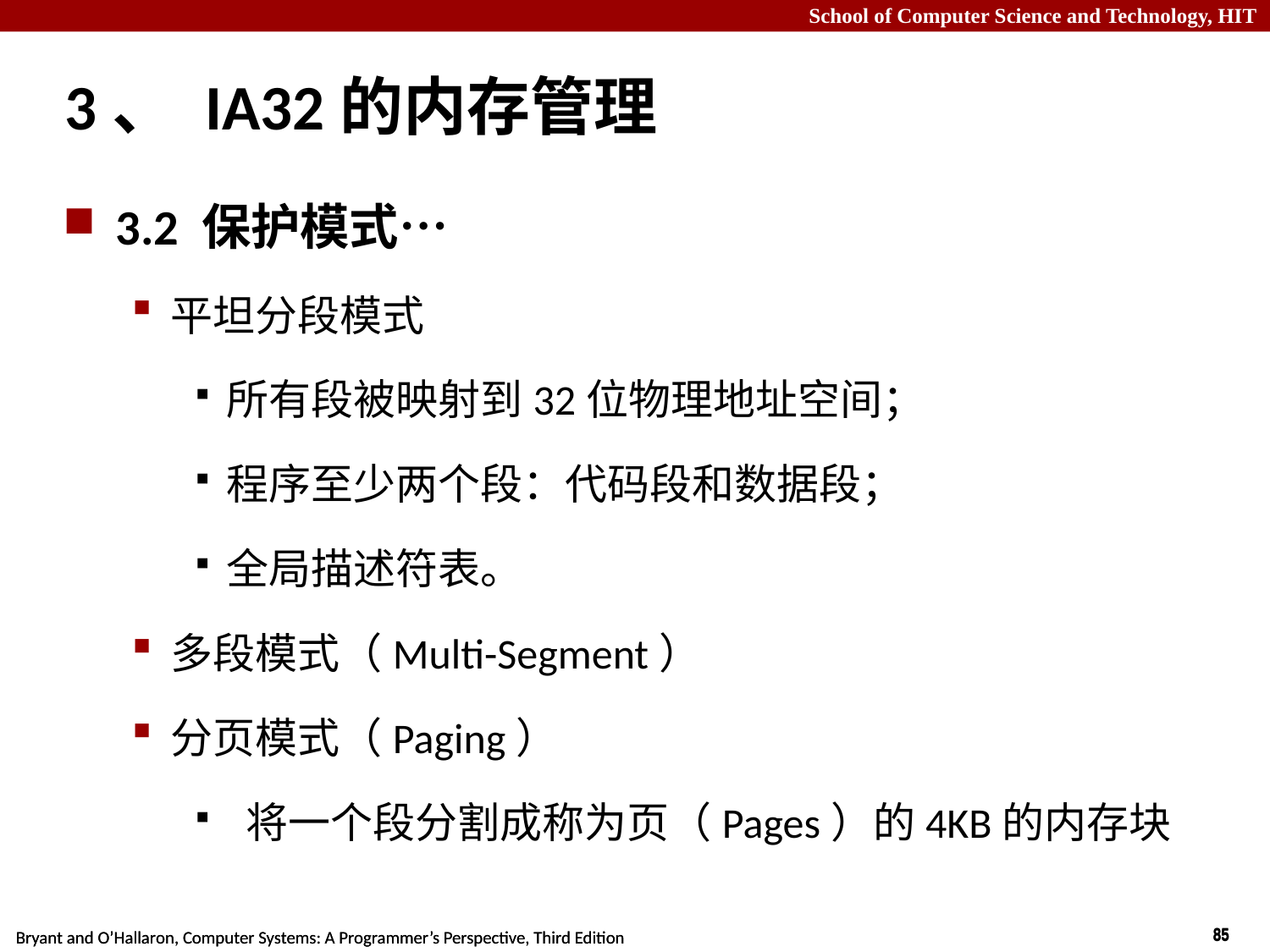

# 3、 IA32的内存管理
3.2 保护模式…
平坦分段模式
所有段被映射到32位物理地址空间；
程序至少两个段：代码段和数据段；
全局描述符表。
多段模式（Multi-Segment）
分页模式（Paging）
 将一个段分割成称为页（Pages）的4KB的内存块